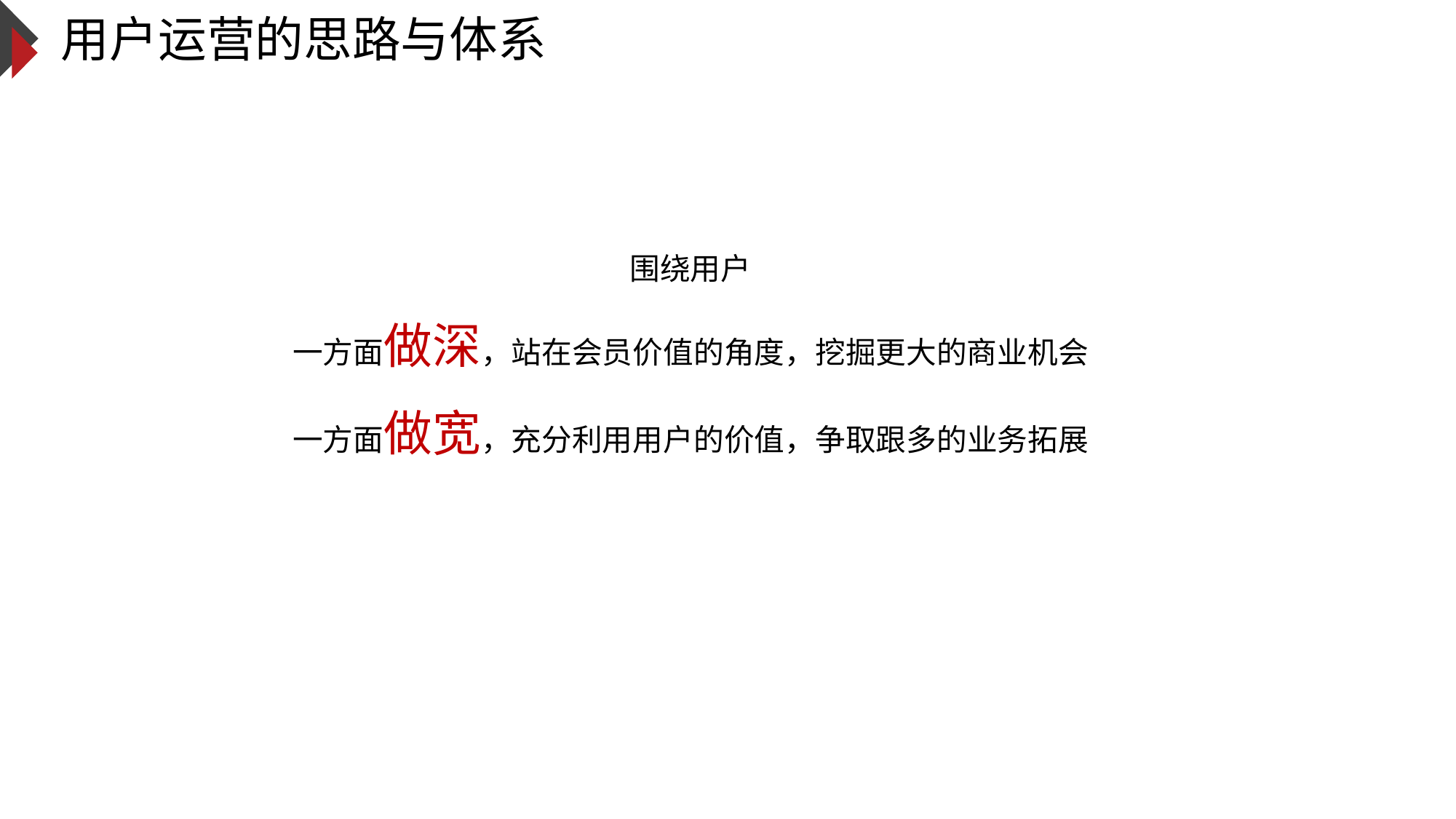

# 用户运营的思路与体系
围绕用户
一方面做深，站在会员价值的角度，挖掘更大的商业机会
一方面做宽，充分利用用户的价值，争取跟多的业务拓展